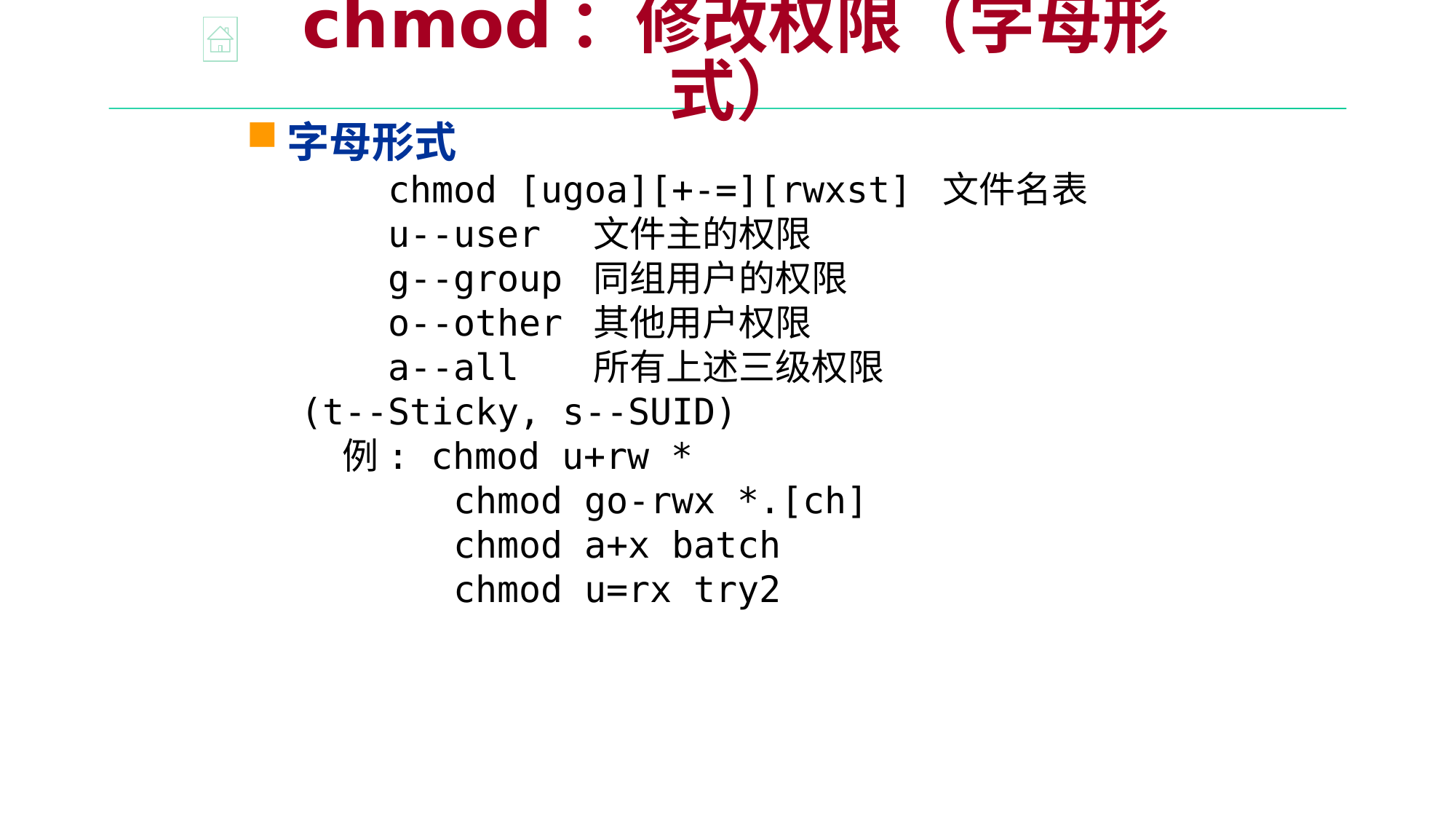

chmod：修改权限（字母形式）

字母形式
    chmod [ugoa][+-=][rwxst] 文件名表
    u--user  文件主的权限
    g--group 同组用户的权限
    o--other 其他用户权限
    a--all   所有上述三级权限
(t--Sticky, s--SUID)
    例: chmod u+rw *
       chmod go-rwx *.[ch]
       chmod a+x batch
       chmod u=rx try2